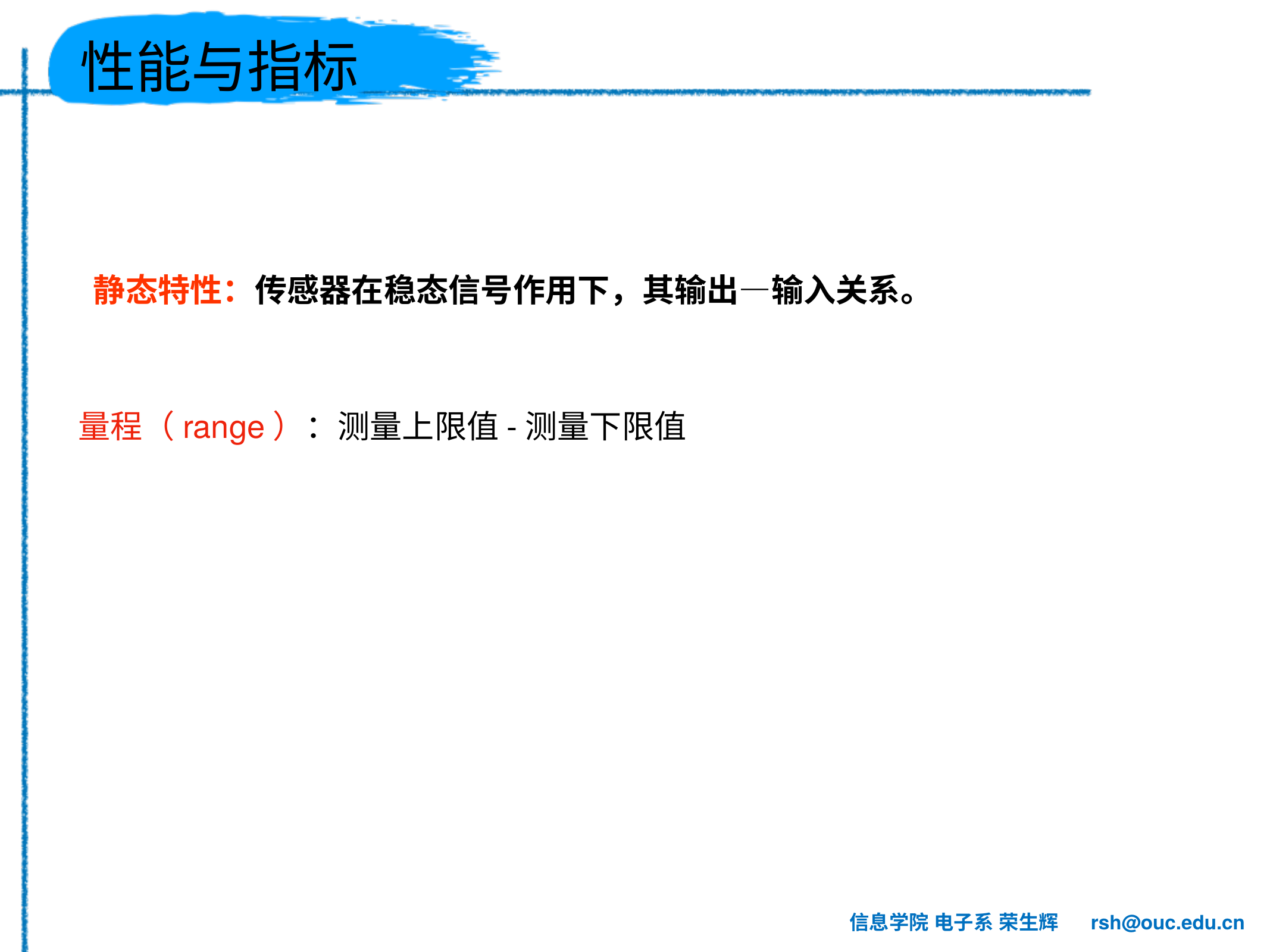

# 性能与指标
静态特性：传感器在稳态信号作用下，其输出—输入关系。
量程（range）：测量上限值-测量下限值